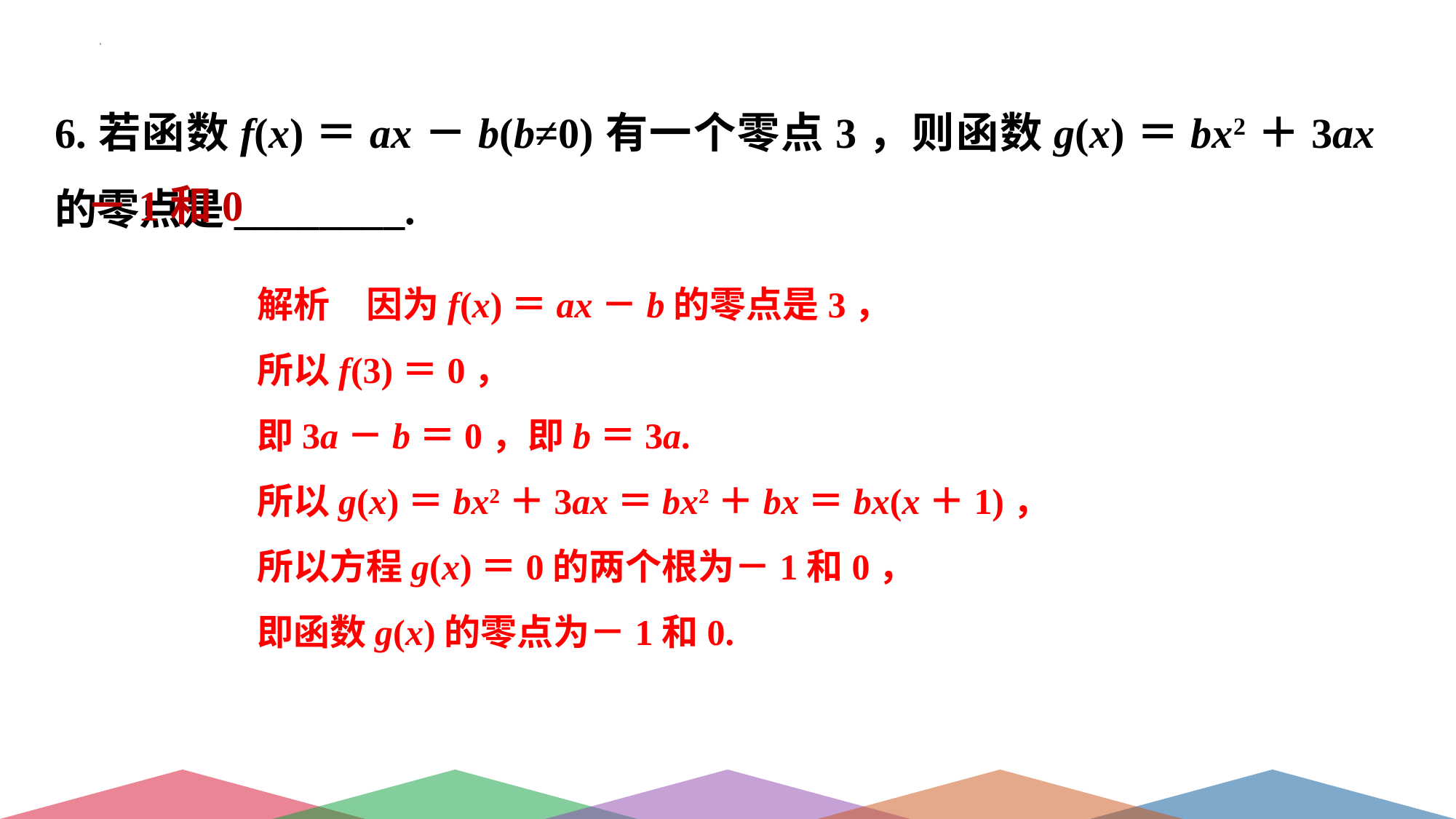

6.若函数f(x)＝ax－b(b≠0)有一个零点3，则函数g(x)＝bx2＋3ax的零点是________.
－1和0
解析　因为f(x)＝ax－b的零点是3，
所以f(3)＝0，
即3a－b＝0，即b＝3a.
所以g(x)＝bx2＋3ax＝bx2＋bx＝bx(x＋1)，
所以方程g(x)＝0的两个根为－1和0，
即函数g(x)的零点为－1和0.